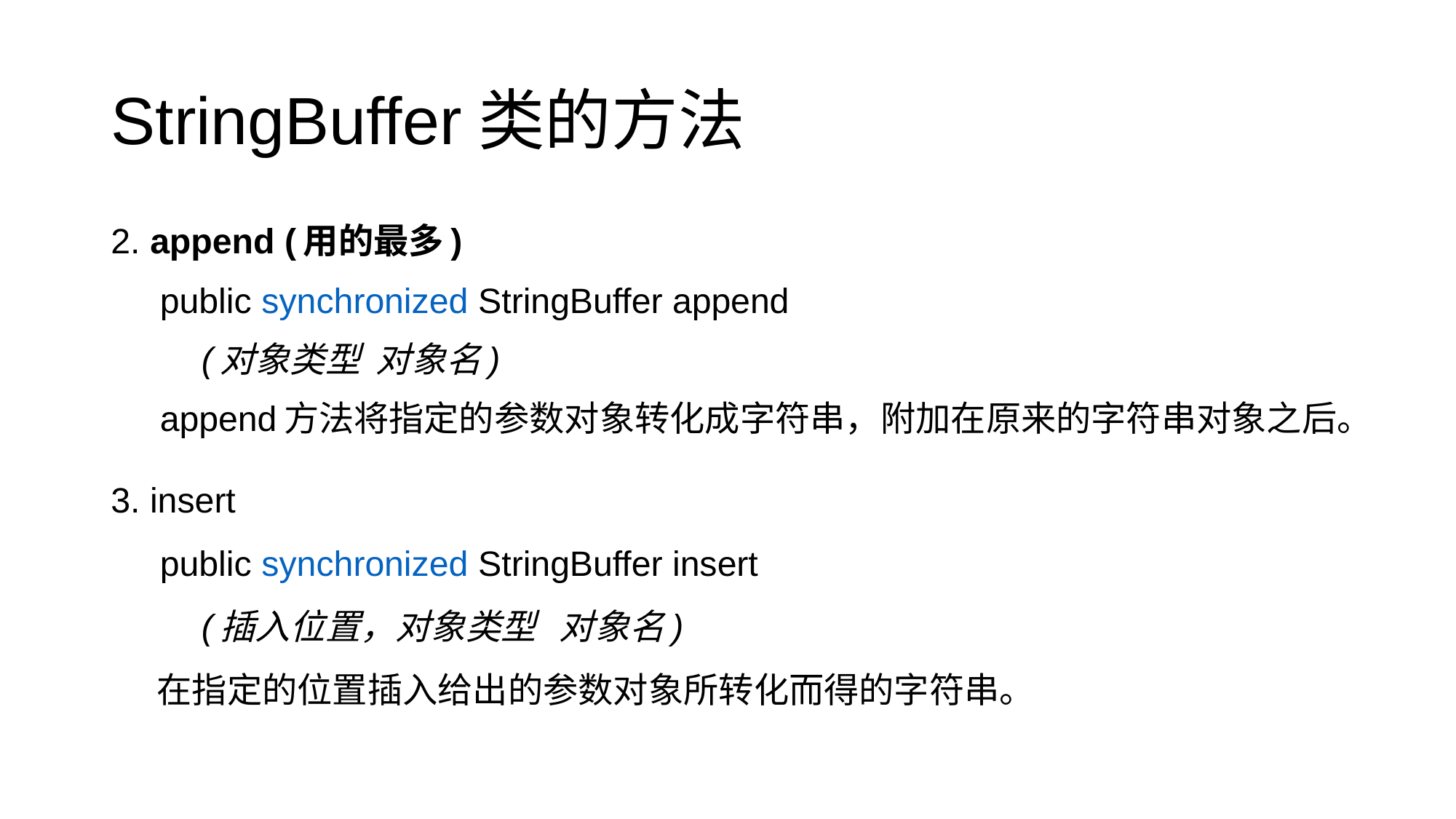

# StringBuffer类的方法
2. append (用的最多)
     public synchronized StringBuffer append
		(对象类型  对象名)
     append方法将指定的参数对象转化成字符串，附加在原来的字符串对象之后。

3. insert
     public synchronized StringBuffer insert
		(插入位置，对象类型   对象名)
     在指定的位置插入给出的参数对象所转化而得的字符串。